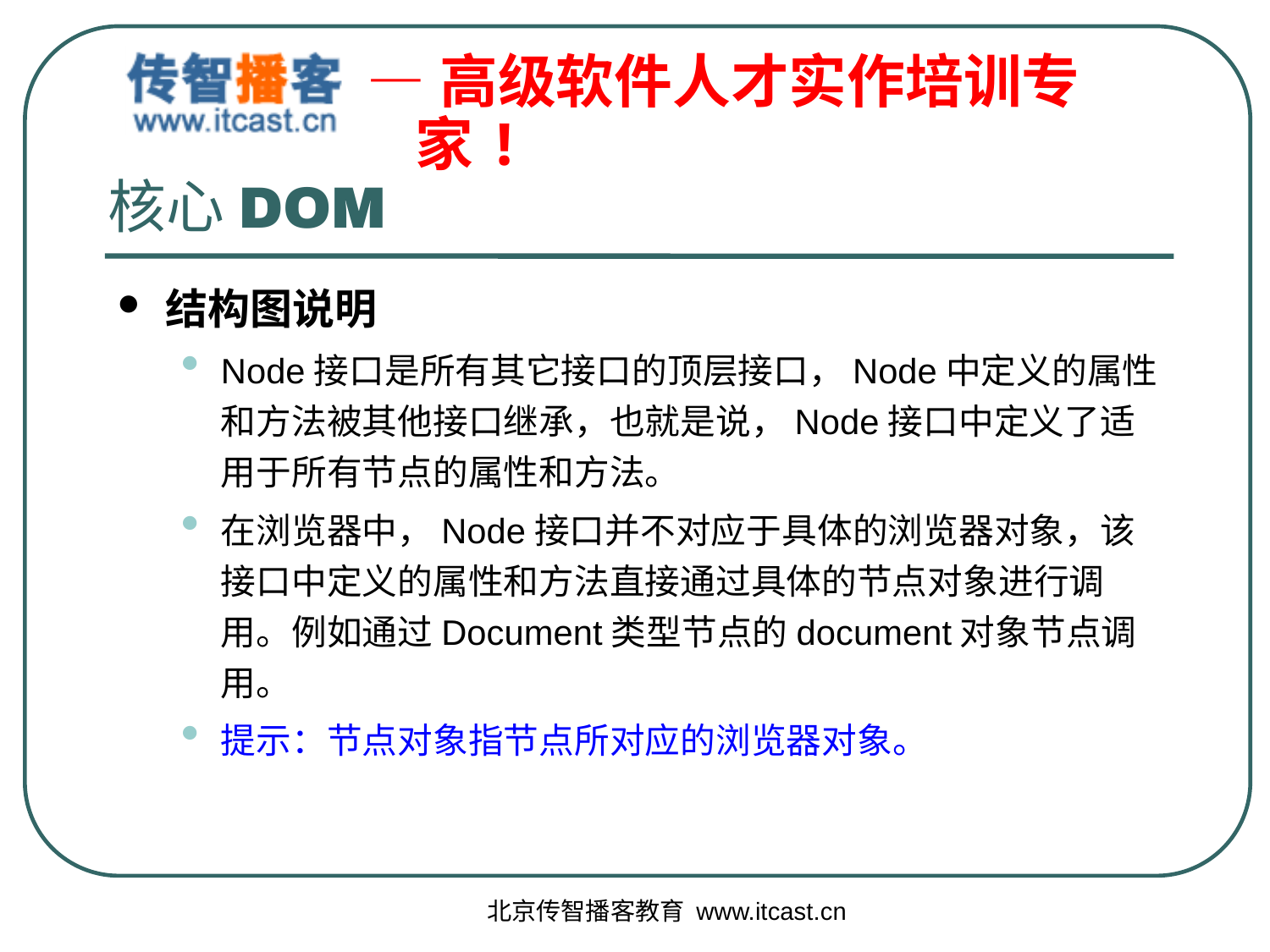

# 核心DOM
结构图说明
Node接口是所有其它接口的顶层接口，Node中定义的属性和方法被其他接口继承，也就是说，Node接口中定义了适用于所有节点的属性和方法。
在浏览器中，Node接口并不对应于具体的浏览器对象，该接口中定义的属性和方法直接通过具体的节点对象进行调用。例如通过Document类型节点的document对象节点调用。
提示：节点对象指节点所对应的浏览器对象。